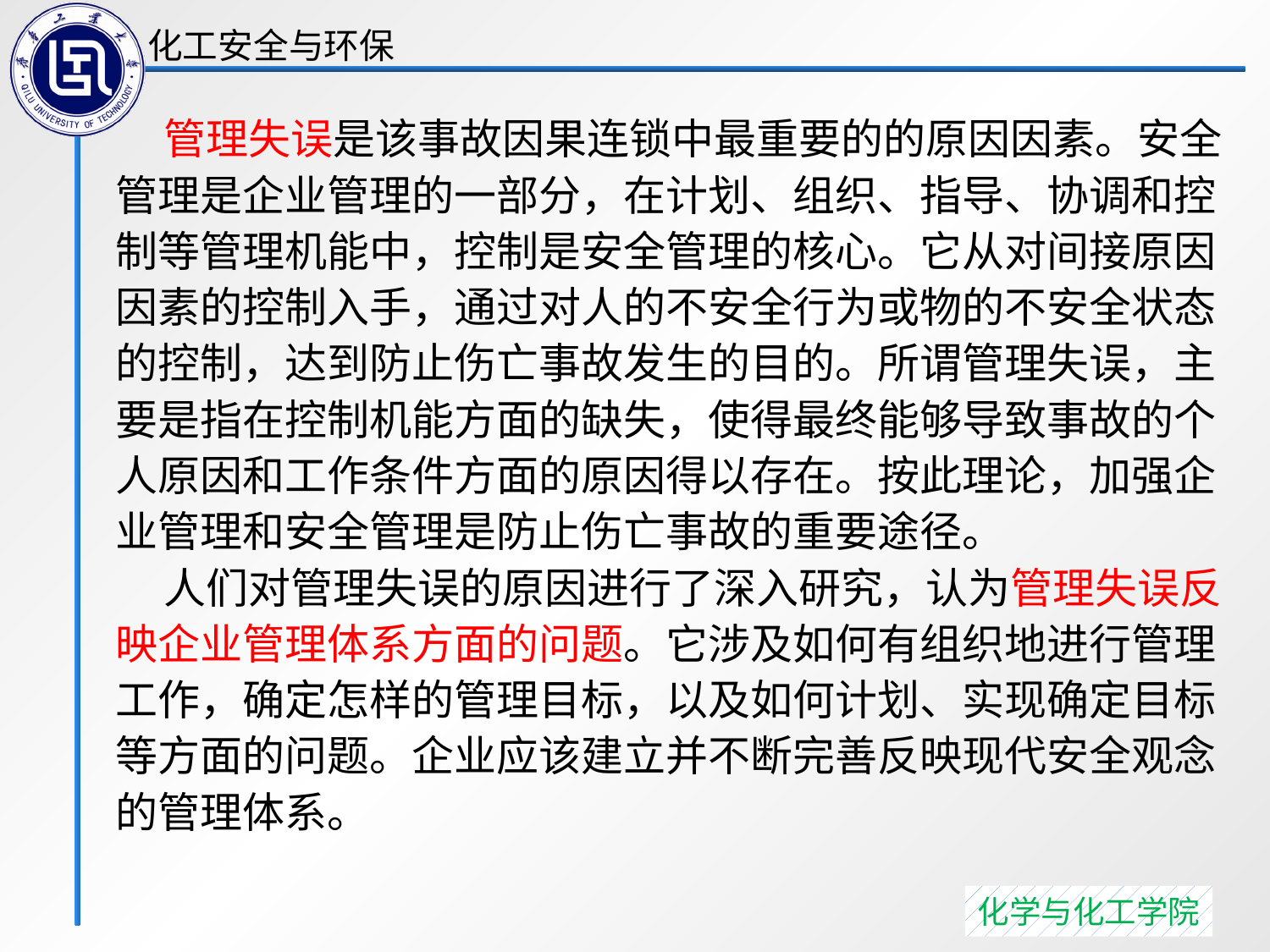

管理失误是该事故因果连锁中最重要的的原因因素。安全管理是企业管理的一部分，在计划、组织、指导、协调和控制等管理机能中，控制是安全管理的核心。它从对间接原因因素的控制入手，通过对人的不安全行为或物的不安全状态的控制，达到防止伤亡事故发生的目的。所谓管理失误，主要是指在控制机能方面的缺失，使得最终能够导致事故的个人原因和工作条件方面的原因得以存在。按此理论，加强企业管理和安全管理是防止伤亡事故的重要途径。
    人们对管理失误的原因进行了深入研究，认为管理失误反映企业管理体系方面的问题。它涉及如何有组织地进行管理工作，确定怎样的管理目标，以及如何计划、实现确定目标等方面的问题。企业应该建立并不断完善反映现代安全观念的管理体系。